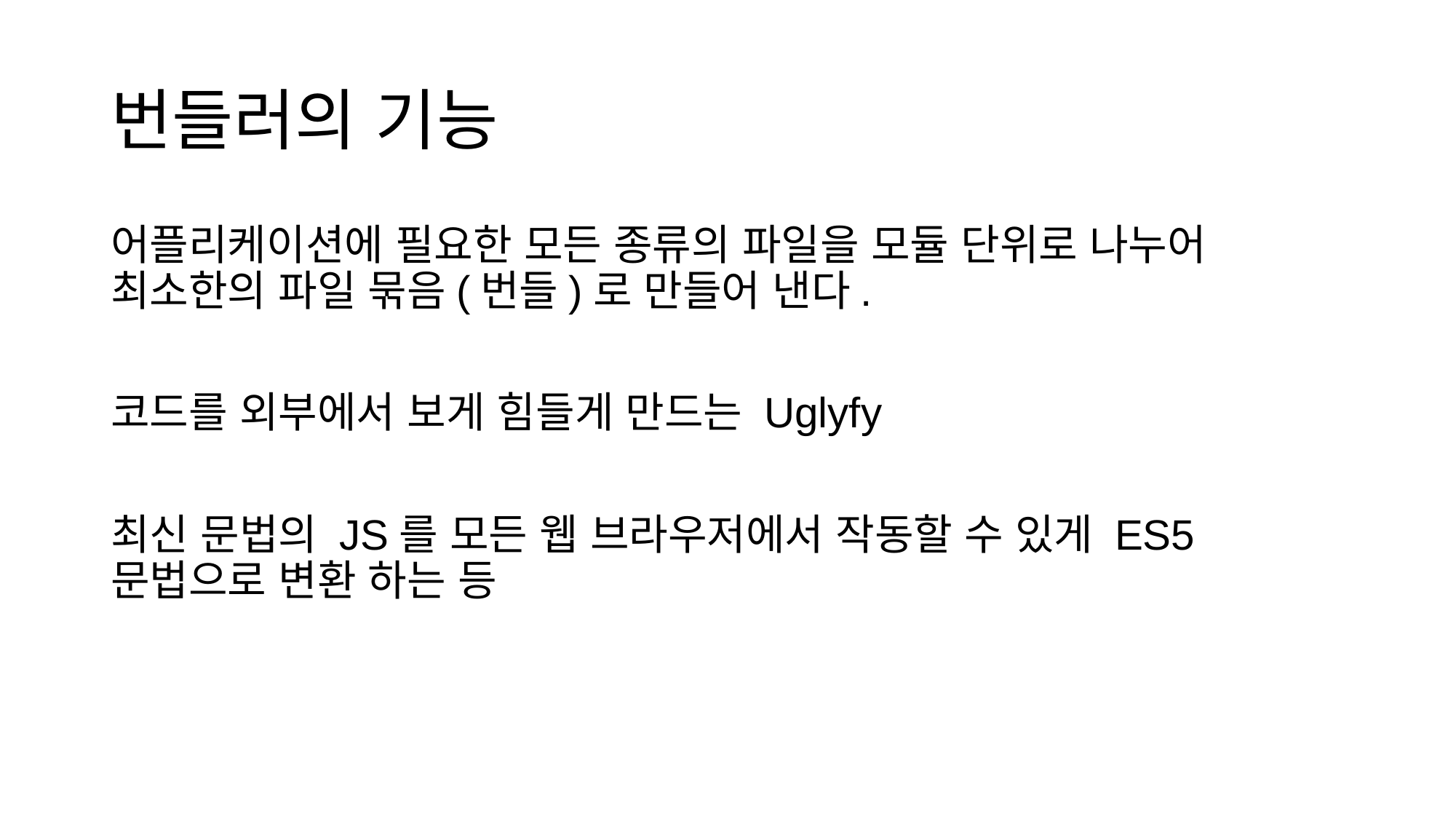

# 번들러의 기능
어플리케이션에 필요한 모든 종류의 파일을 모듈 단위로 나누어 최소한의 파일 묶음(번들)로 만들어 낸다.

코드를 외부에서 보게 힘들게 만드는 Uglyfy

최신 문법의 JS를 모든 웹 브라우저에서 작동할 수 있게 ES5문법으로 변환 하는 등